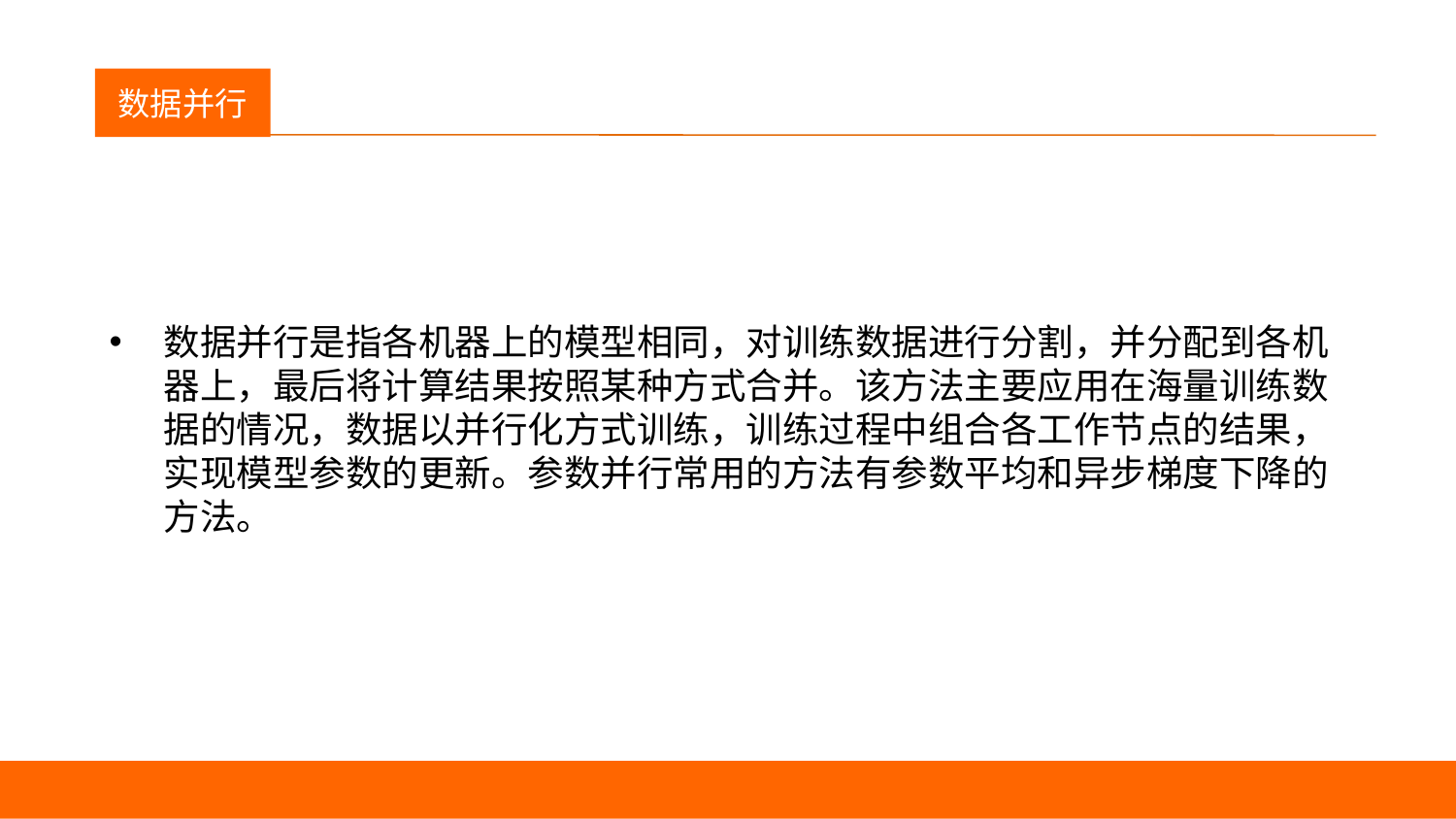

议程
数据并行

数据并行是指各机器上的模型相同，对训练数据进行分割，并分配到各机器上，最后将计算结果按照某种方式合并。该方法主要应用在海量训练数据的情况，数据以并行化方式训练，训练过程中组合各工作节点的结果，实现模型参数的更新。参数并行常用的方法有参数平均和异步梯度下降的方法。